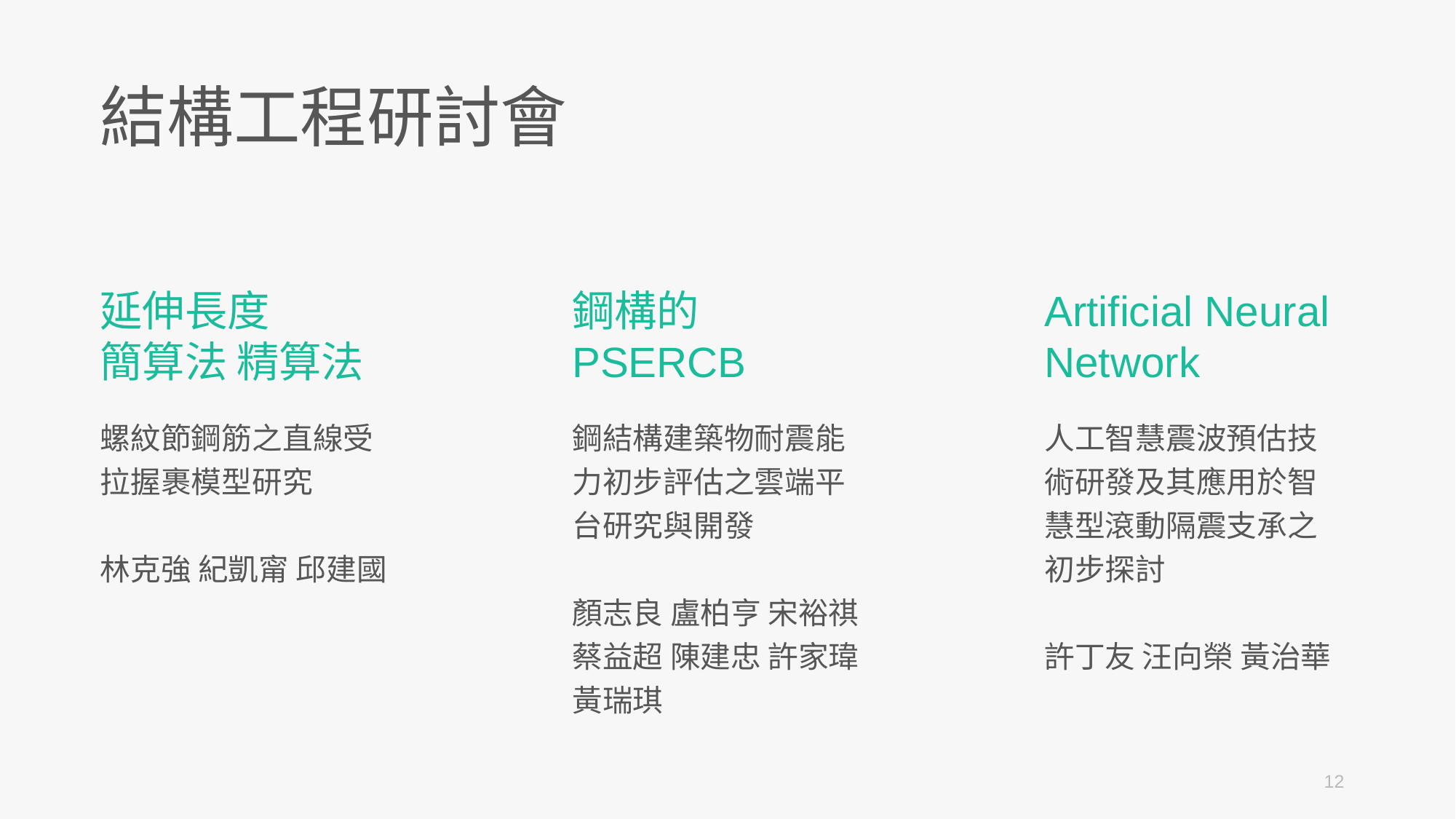

結構工程研討會

Artificial Neural Network
延伸長度
簡算法 精算法

鋼構的 PSERCB
螺紋節鋼筋之直線受拉握裹模型研究

林克強 紀凱甯 邱建國
鋼結構建築物耐震能力初步評估之雲端平台研究與開發

顏志良 盧柏亨 宋裕祺 蔡益超 陳建忠 許家瑋 黃瑞琪
人工智慧震波預估技術研發及其應用於智慧型滾動隔震支承之初步探討

許丁友 汪向榮 黃治華
12